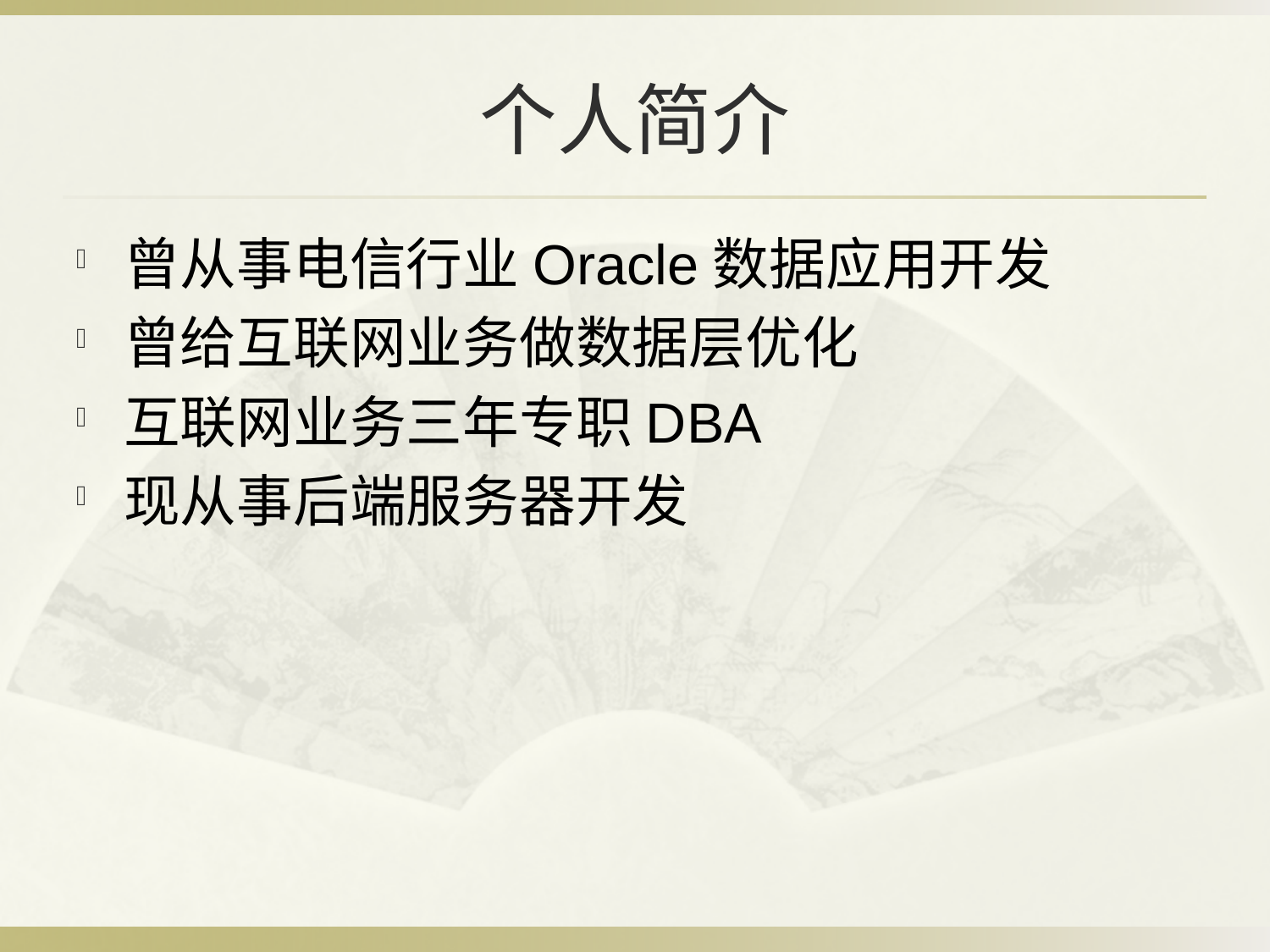

# 个人简介
曾从事电信行业Oracle数据应用开发
曾给互联网业务做数据层优化
互联网业务三年专职DBA
现从事后端服务器开发